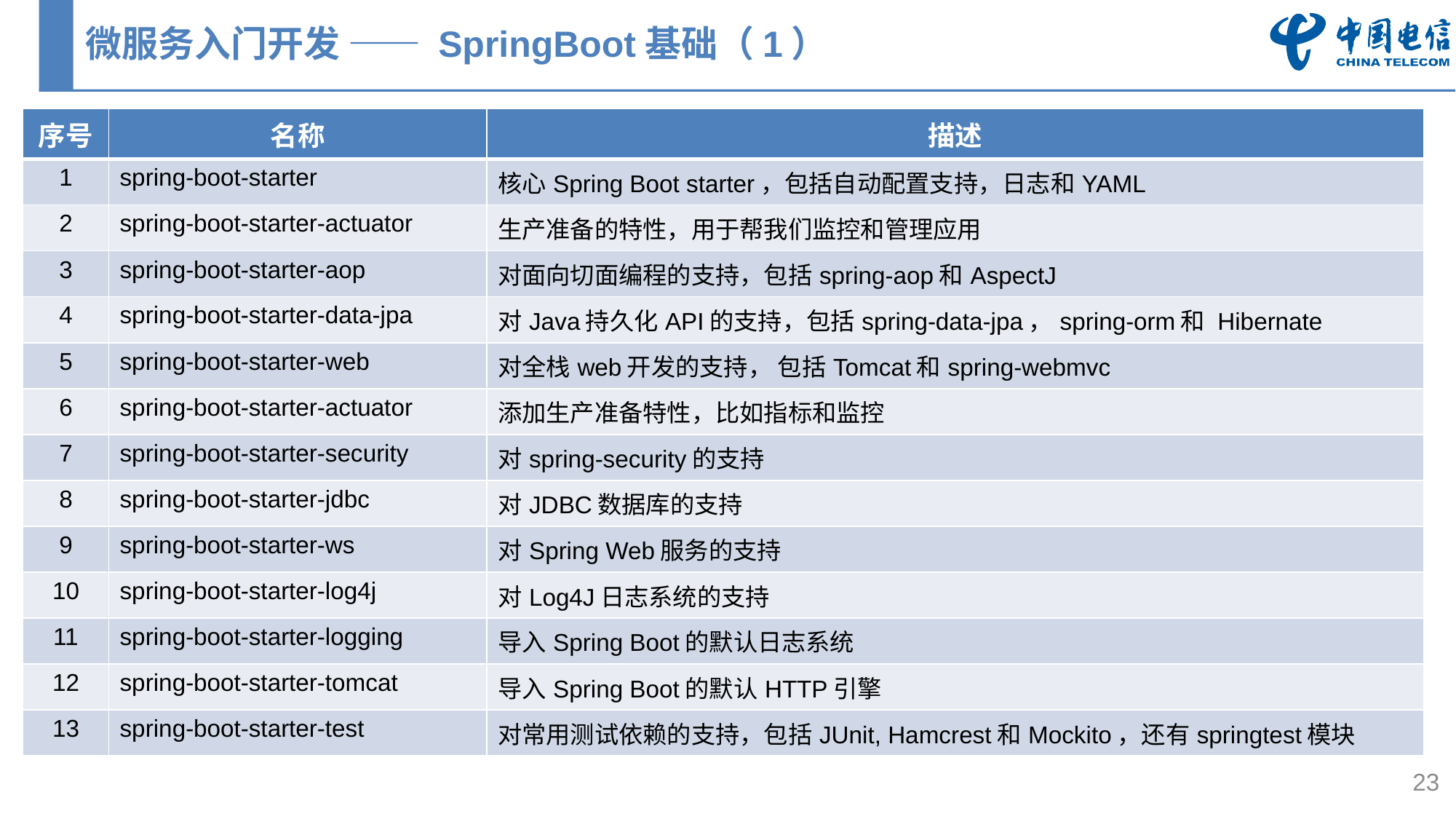

# 微服务入门开发 —— SpringBoot基础（1）
| 序号 | 名称 | 描述 |
| --- | --- | --- |
| 1 | spring-boot-starter | 核心Spring Boot starter，包括自动配置支持，日志和YAML |
| 2 | spring-boot-starter-actuator | 生产准备的特性，用于帮我们监控和管理应用 |
| 3 | spring-boot-starter-aop | 对面向切面编程的支持，包括spring-aop和AspectJ |
| 4 | spring-boot-starter-data-jpa | 对Java持久化API的支持，包括spring-data-jpa，spring-orm和 Hibernate |
| 5 | spring-boot-starter-web | 对全栈web开发的支持， 包括Tomcat和spring-webmvc |
| 6 | spring-boot-starter-actuator | 添加生产准备特性，比如指标和监控 |
| 7 | spring-boot-starter-security | 对spring-security的支持 |
| 8 | spring-boot-starter-jdbc | 对JDBC数据库的支持 |
| 9 | spring-boot-starter-ws | 对Spring Web服务的支持 |
| 10 | spring-boot-starter-log4j | 对Log4J日志系统的支持 |
| 11 | spring-boot-starter-logging | 导入Spring Boot的默认日志系统 |
| 12 | spring-boot-starter-tomcat | 导入Spring Boot的默认HTTP引擎 |
| 13 | spring-boot-starter-test | 对常用测试依赖的支持，包括JUnit, Hamcrest和Mockito，还有springtest模块 |
23